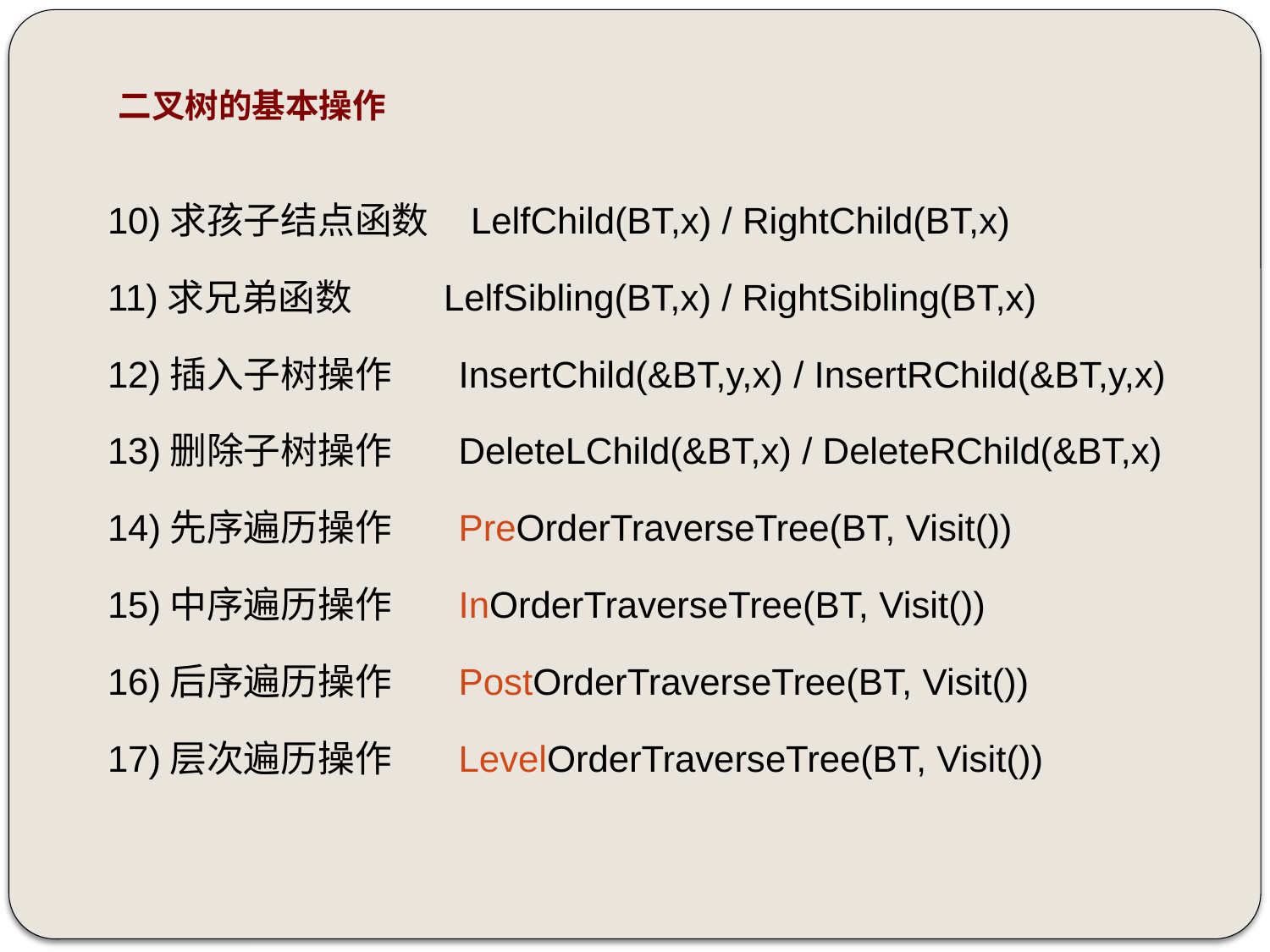

# 二叉树的基本操作
10)求孩子结点函数    LelfChild(BT,x) / RightChild(BT,x)
11)求兄弟函数          LelfSibling(BT,x) / RightSibling(BT,x)
12)插入子树操作       InsertChild(&BT,y,x) / InsertRChild(&BT,y,x)
13)删除子树操作       DeleteLChild(&BT,x) / DeleteRChild(&BT,x)
14)先序遍历操作       PreOrderTraverseTree(BT, Visit())
15)中序遍历操作       InOrderTraverseTree(BT, Visit())
16)后序遍历操作       PostOrderTraverseTree(BT, Visit())
17)层次遍历操作       LevelOrderTraverseTree(BT, Visit())